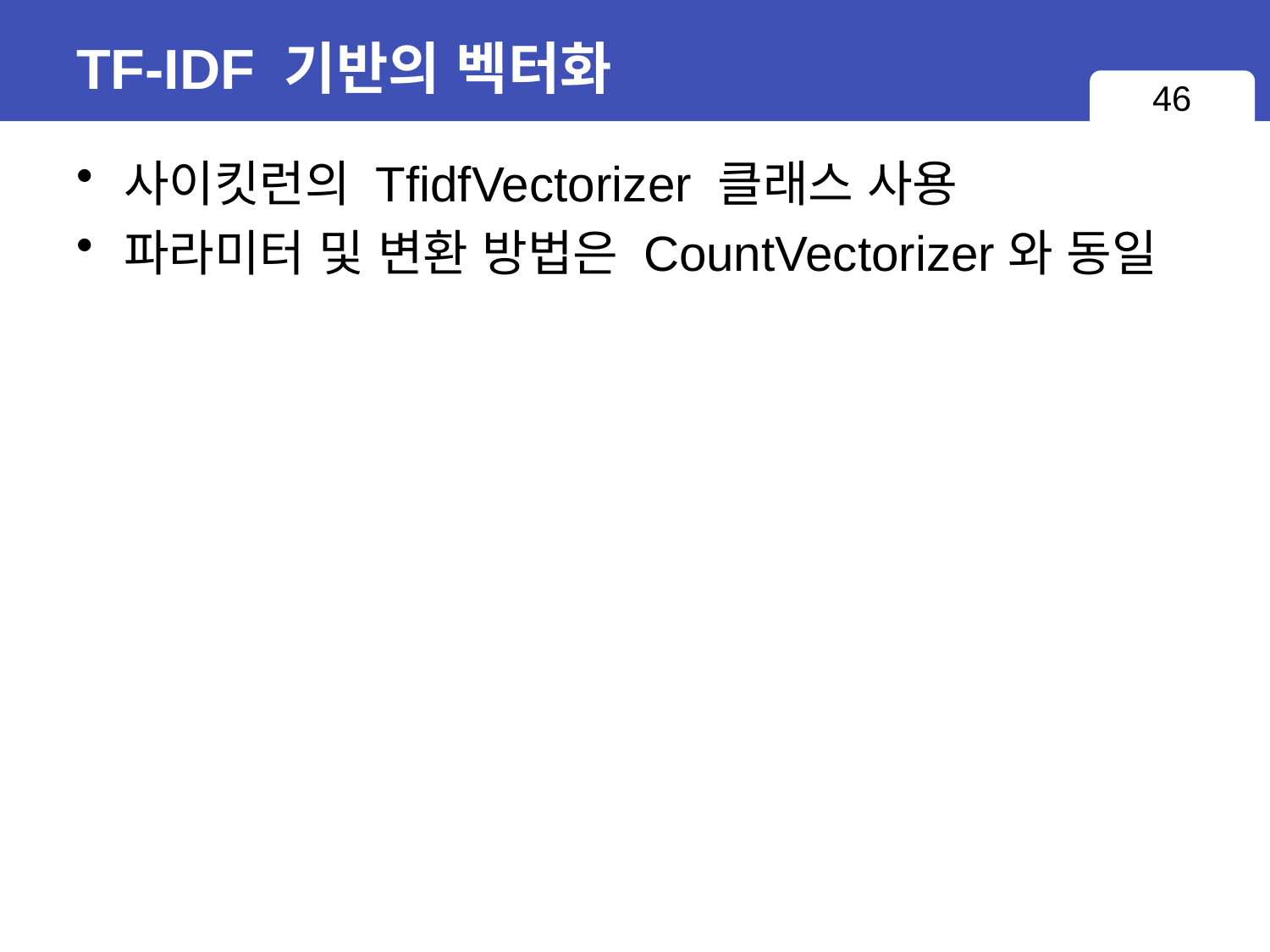

# TF-IDF 기반의 벡터화
46
사이킷런의 TfidfVectorizer 클래스 사용
파라미터 및 변환 방법은 CountVectorizer와 동일